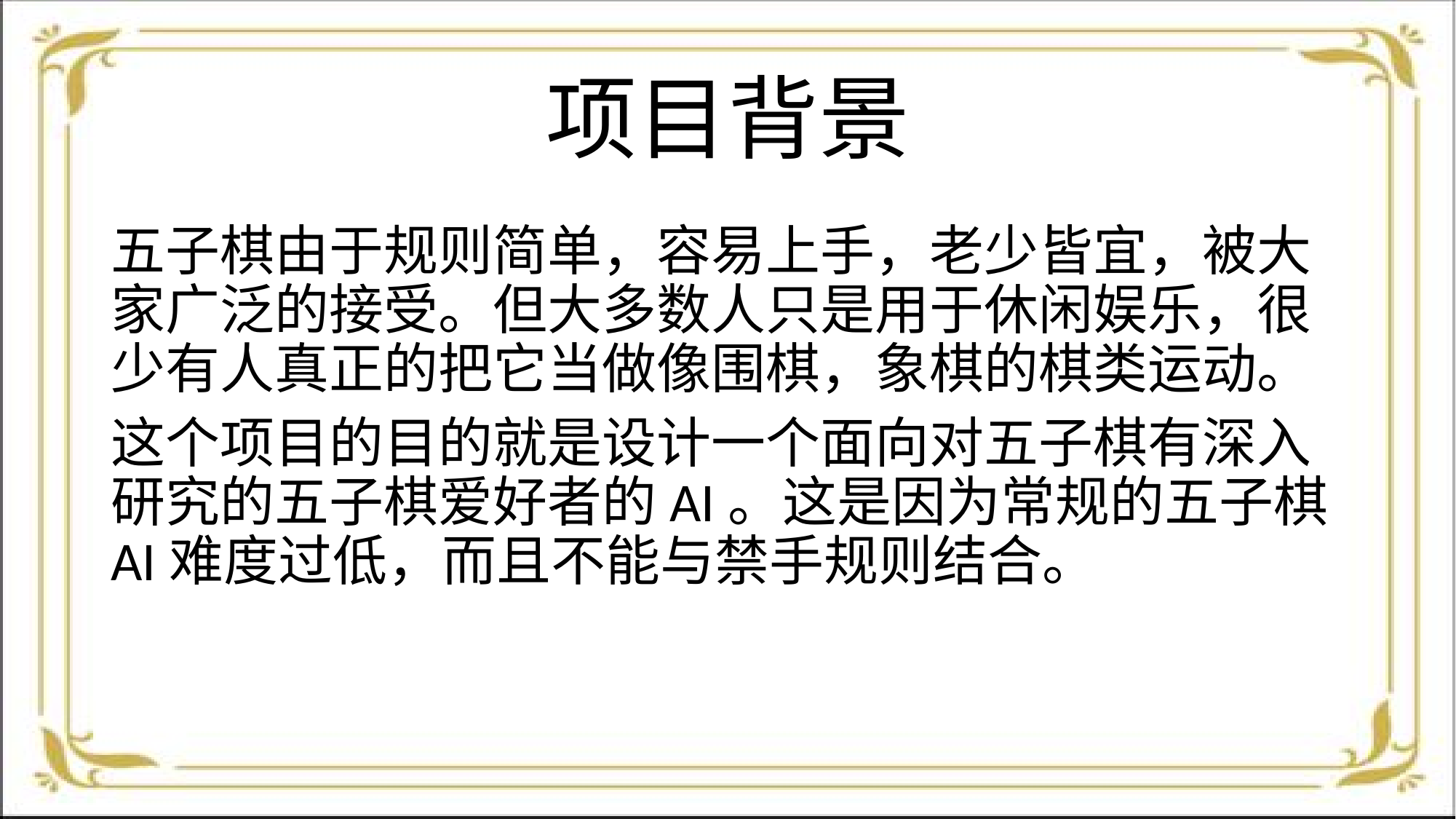

# 项目背景
五子棋由于规则简单，容易上手，老少皆宜，被大家广泛的接受。但大多数人只是用于休闲娱乐，很少有人真正的把它当做像围棋，象棋的棋类运动。
这个项目的目的就是设计一个面向对五子棋有深入研究的五子棋爱好者的AI。这是因为常规的五子棋AI难度过低，而且不能与禁手规则结合。